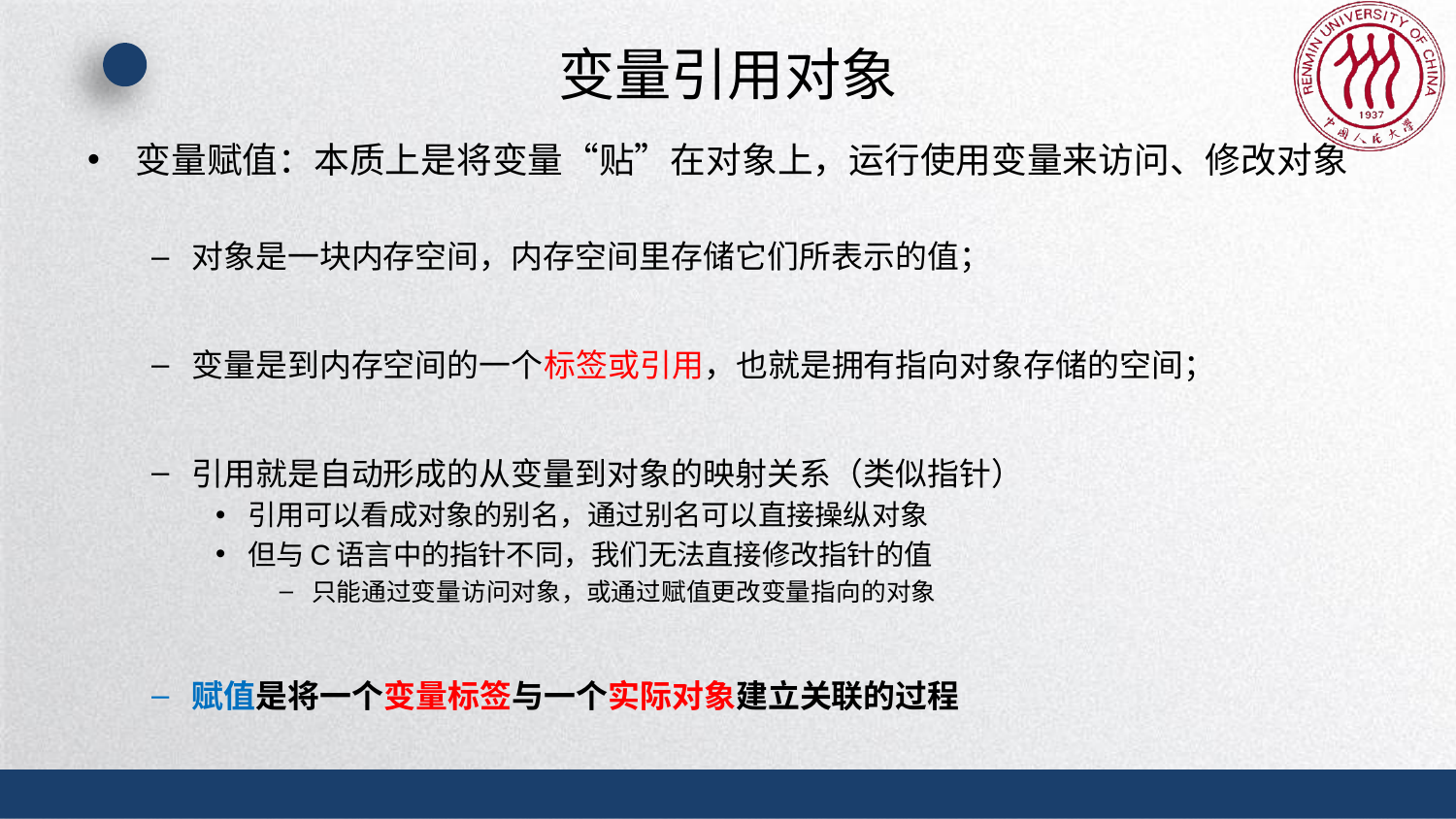

# 变量引用对象
变量赋值：本质上是将变量“贴”在对象上，运行使用变量来访问、修改对象

对象是一块内存空间，内存空间里存储它们所表示的值；

变量是到内存空间的一个标签或引用，也就是拥有指向对象存储的空间；

引用就是自动形成的从变量到对象的映射关系（类似指针）
引用可以看成对象的别名，通过别名可以直接操纵对象
但与C语言中的指针不同，我们无法直接修改指针的值
只能通过变量访问对象，或通过赋值更改变量指向的对象

赋值是将一个变量标签与一个实际对象建立关联的过程